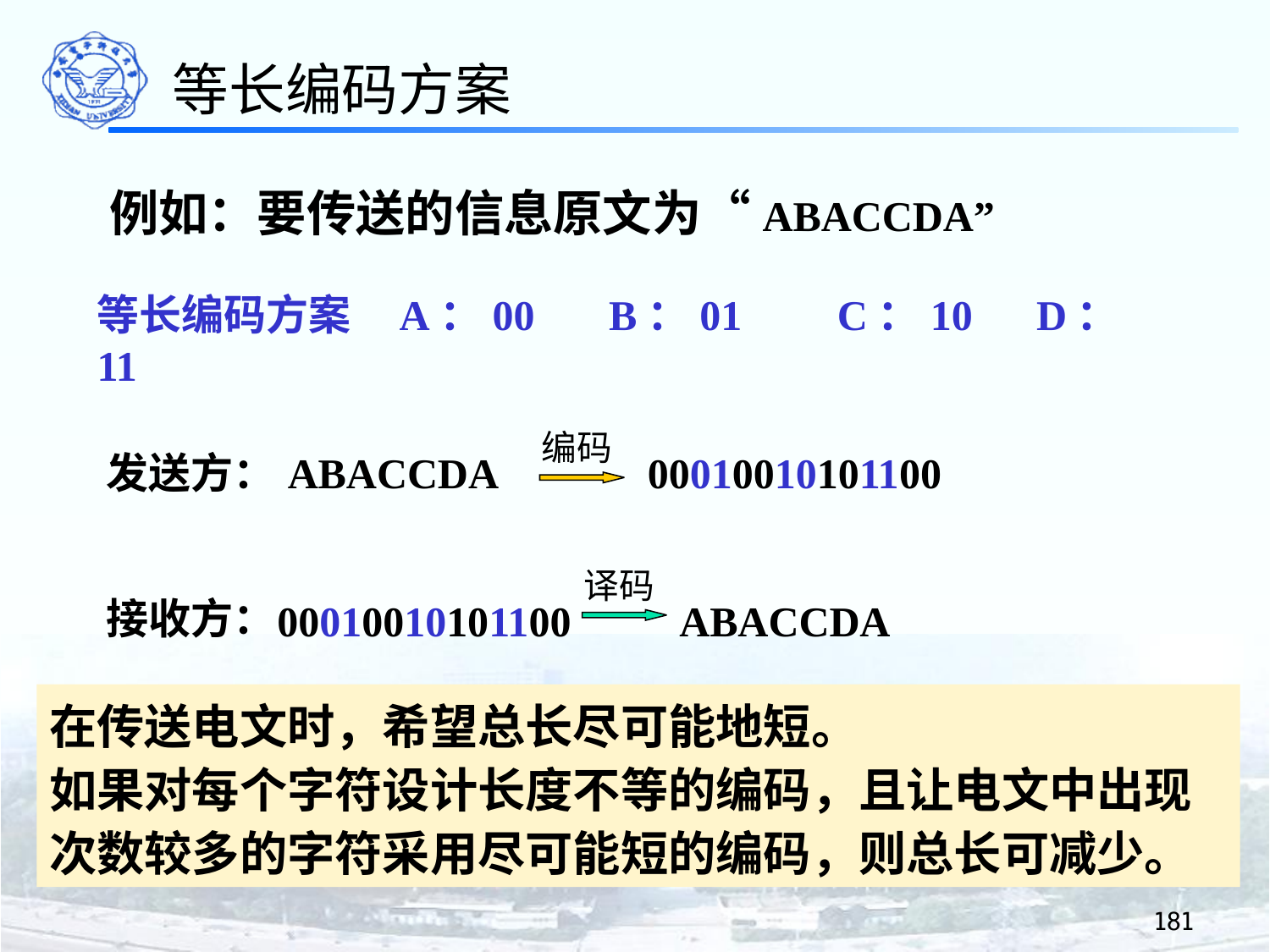

等长编码方案
 例如：要传送的信息原文为“ABACCDA”
等长编码方案    A：00       B：01         C：10      D：11
编码
 发送方：
 ABACCDA
00010010101100

译码
 接收方：
00010010101100
 ABACCDA

在传送电文时，希望总长尽可能地短。
如果对每个字符设计长度不等的编码，且让电文中出现次数较多的字符采用尽可能短的编码，则总长可减少。
181